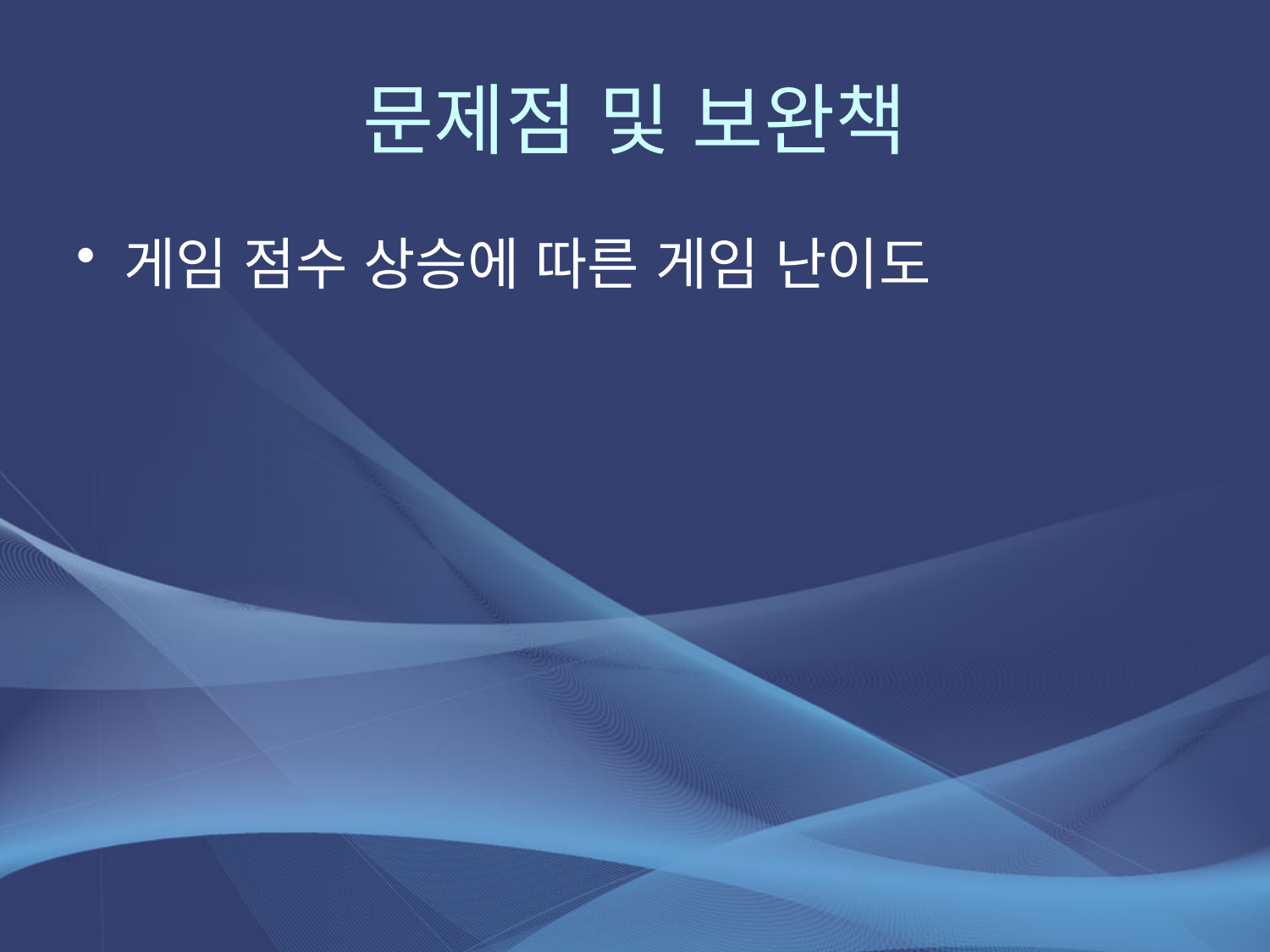

# 문제점 및 보완책
게임 점수 상승에 따른 게임 난이도